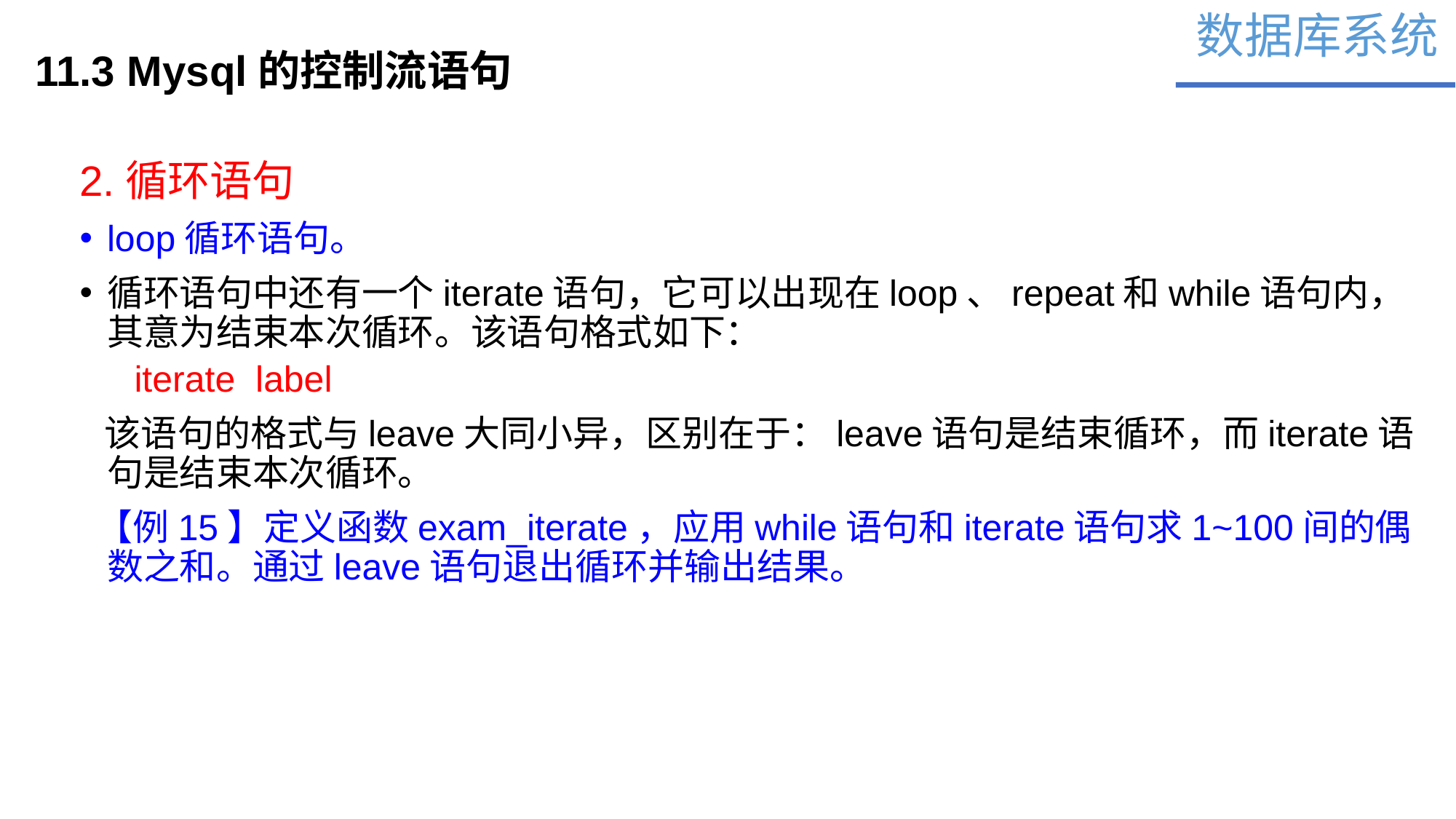

数据库系统
11.3 Mysql的控制流语句

2.循环语句
loop循环语句。
循环语句中还有一个iterate语句，它可以出现在loop、repeat和while语句内，其意为结束本次循环。该语句格式如下：
iterate  label
  该语句的格式与leave大同小异，区别在于：leave语句是结束循环，而iterate语句是结束本次循环。
 【例15】定义函数exam_iterate，应用while语句和iterate语句求1~100间的偶数之和。通过leave语句退出循环并输出结果。